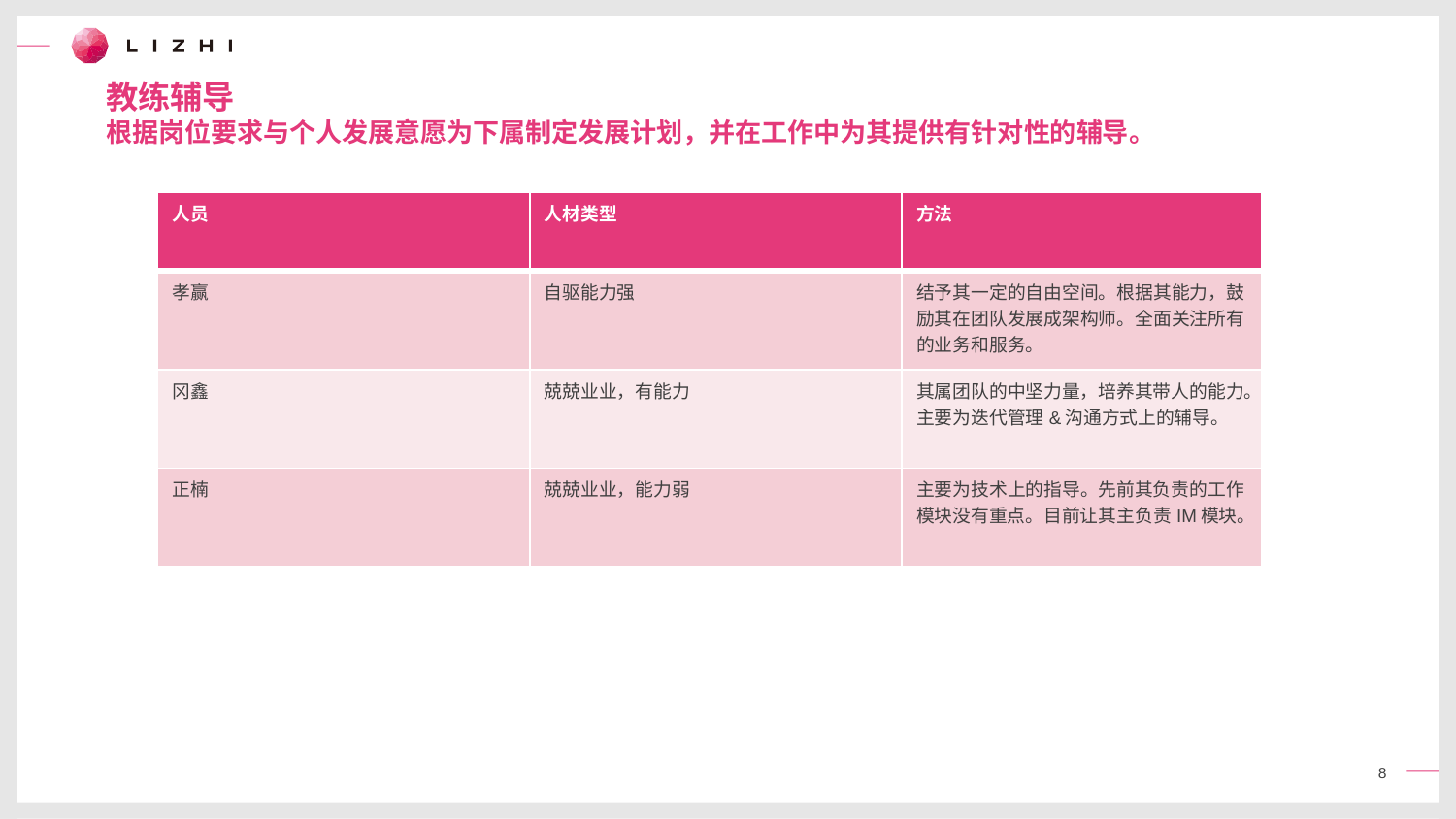

教练辅导
根据岗位要求与个人发展意愿为下属制定发展计划，并在工作中为其提供有针对性的辅导。
| 人员 | 人材类型 | 方法 |
| --- | --- | --- |
| 孝赢 | 自驱能力强 | 结予其一定的自由空间。根据其能力，鼓励其在团队发展成架构师。全面关注所有的业务和服务。 |
| 冈鑫 | 兢兢业业，有能力 | 其属团队的中坚力量，培养其带人的能力。主要为迭代管理&沟通方式上的辅导。 |
| 正楠 | 兢兢业业，能力弱 | 主要为技术上的指导。先前其负责的工作模块没有重点。目前让其主负责IM模块。 |
8